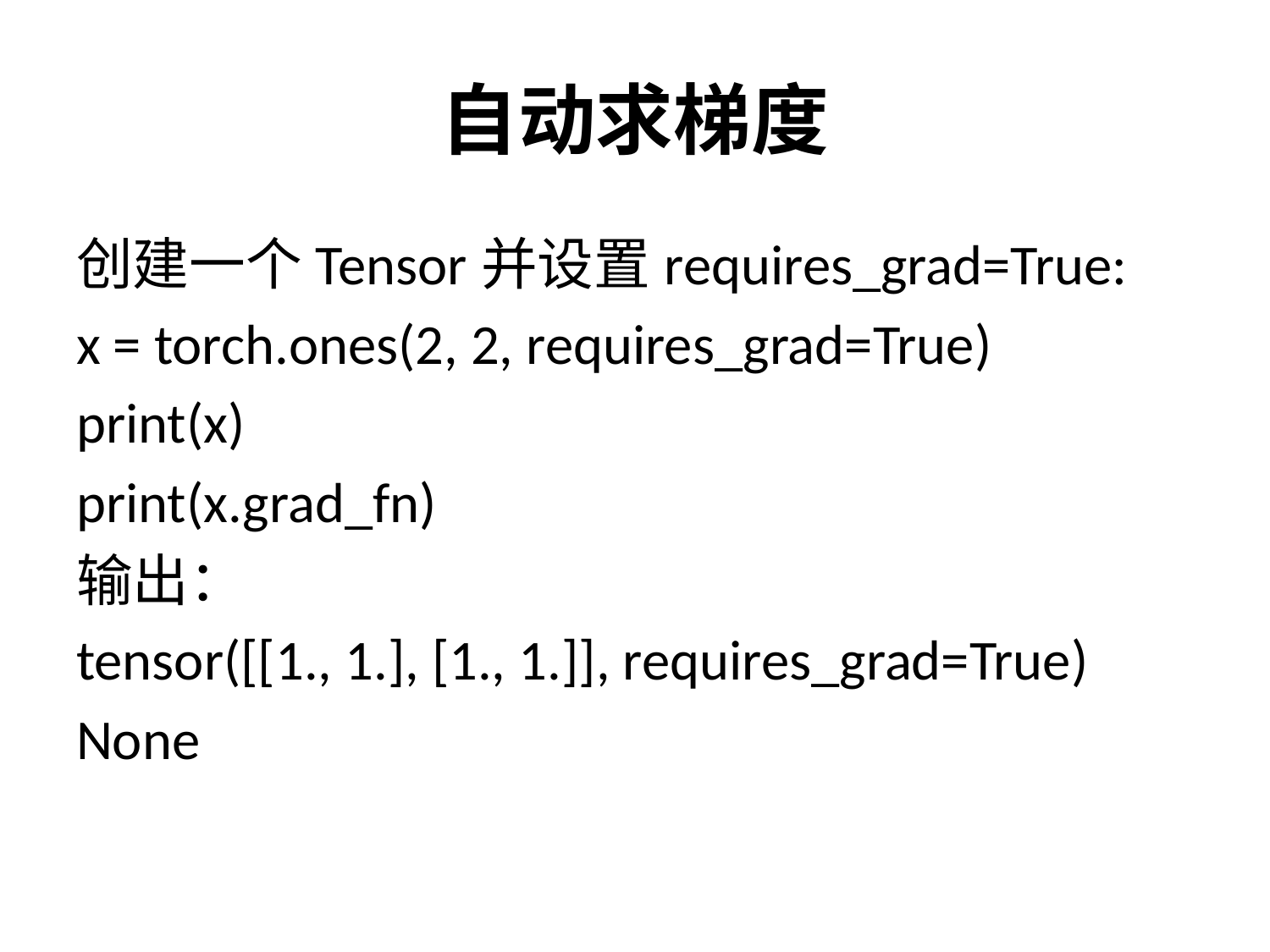

# 自动求梯度
创建一个Tensor并设置requires_grad=True:
x = torch.ones(2, 2, requires_grad=True)
print(x)
print(x.grad_fn)
输出：
tensor([[1., 1.], [1., 1.]], requires_grad=True)
None